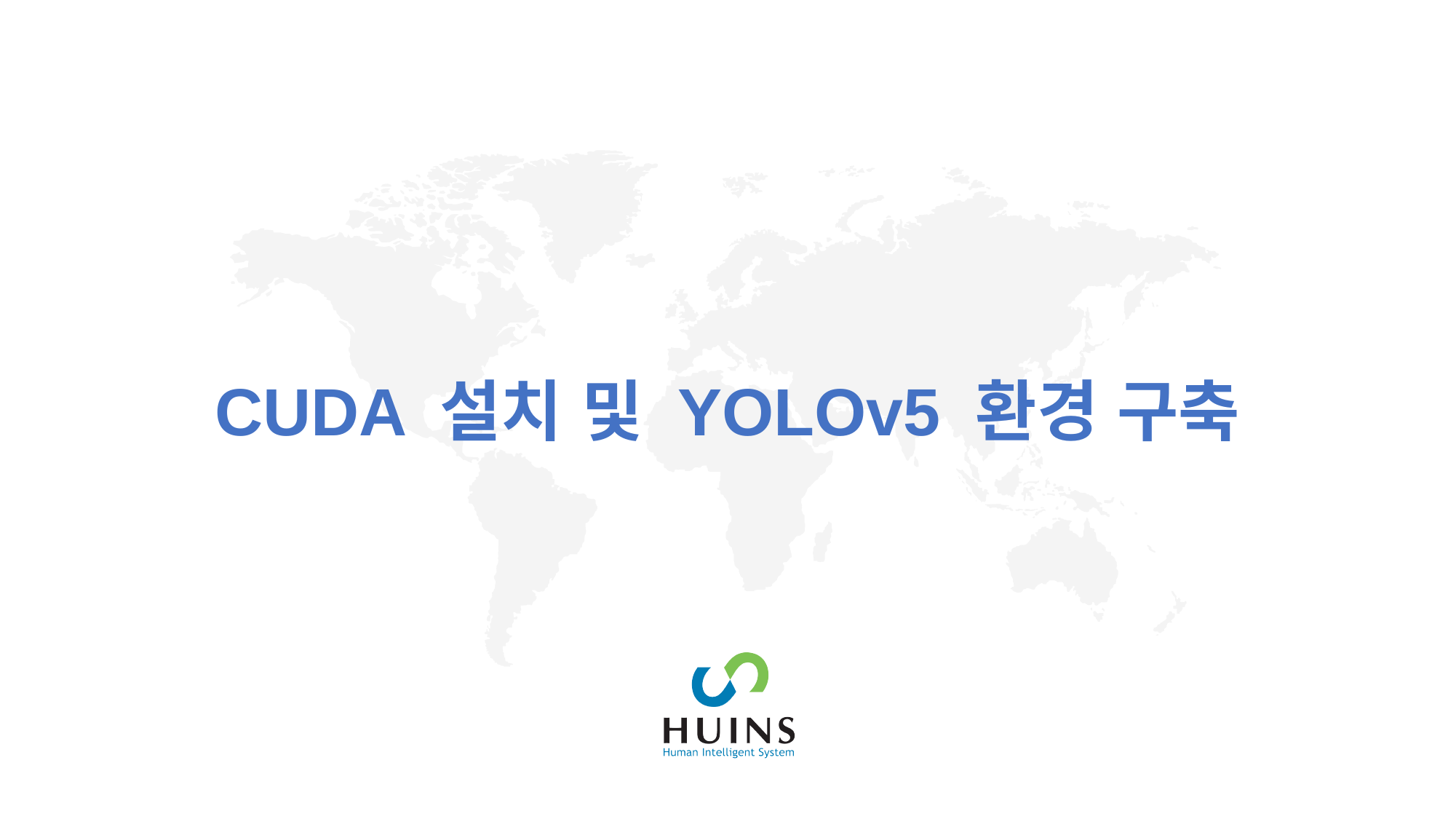

# CUDA 설치 및 YOLOv5 환경 구축